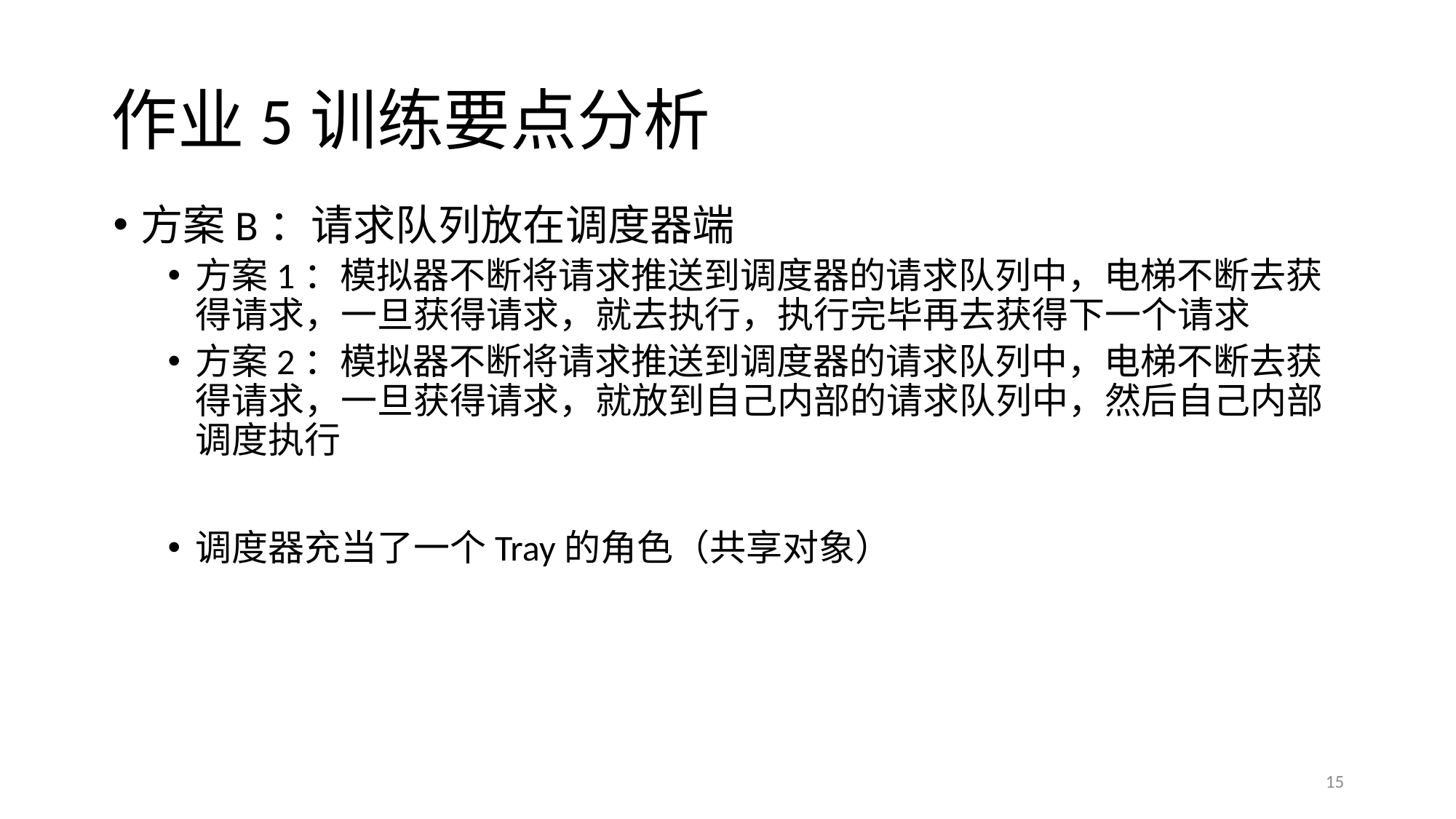

# 作业5训练要点分析
方案B：请求队列放在调度器端
方案1：模拟器不断将请求推送到调度器的请求队列中，电梯不断去获得请求，一旦获得请求，就去执行，执行完毕再去获得下一个请求
方案2：模拟器不断将请求推送到调度器的请求队列中，电梯不断去获得请求，一旦获得请求，就放到自己内部的请求队列中，然后自己内部调度执行

调度器充当了一个Tray的角色（共享对象）
15